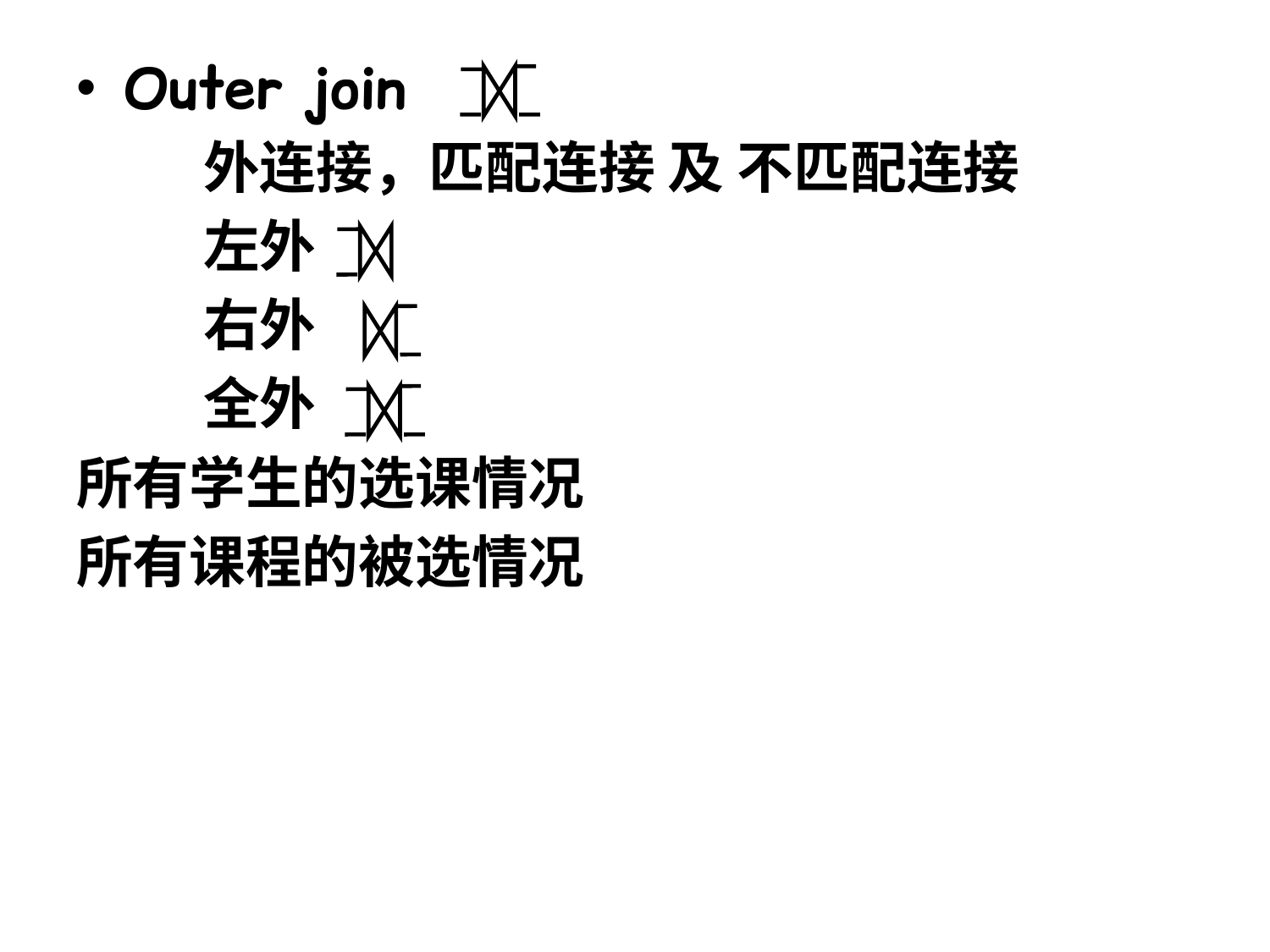

Outer join
	外连接，匹配连接 及 不匹配连接
	左外
	右外
	全外
所有学生的选课情况
所有课程的被选情况